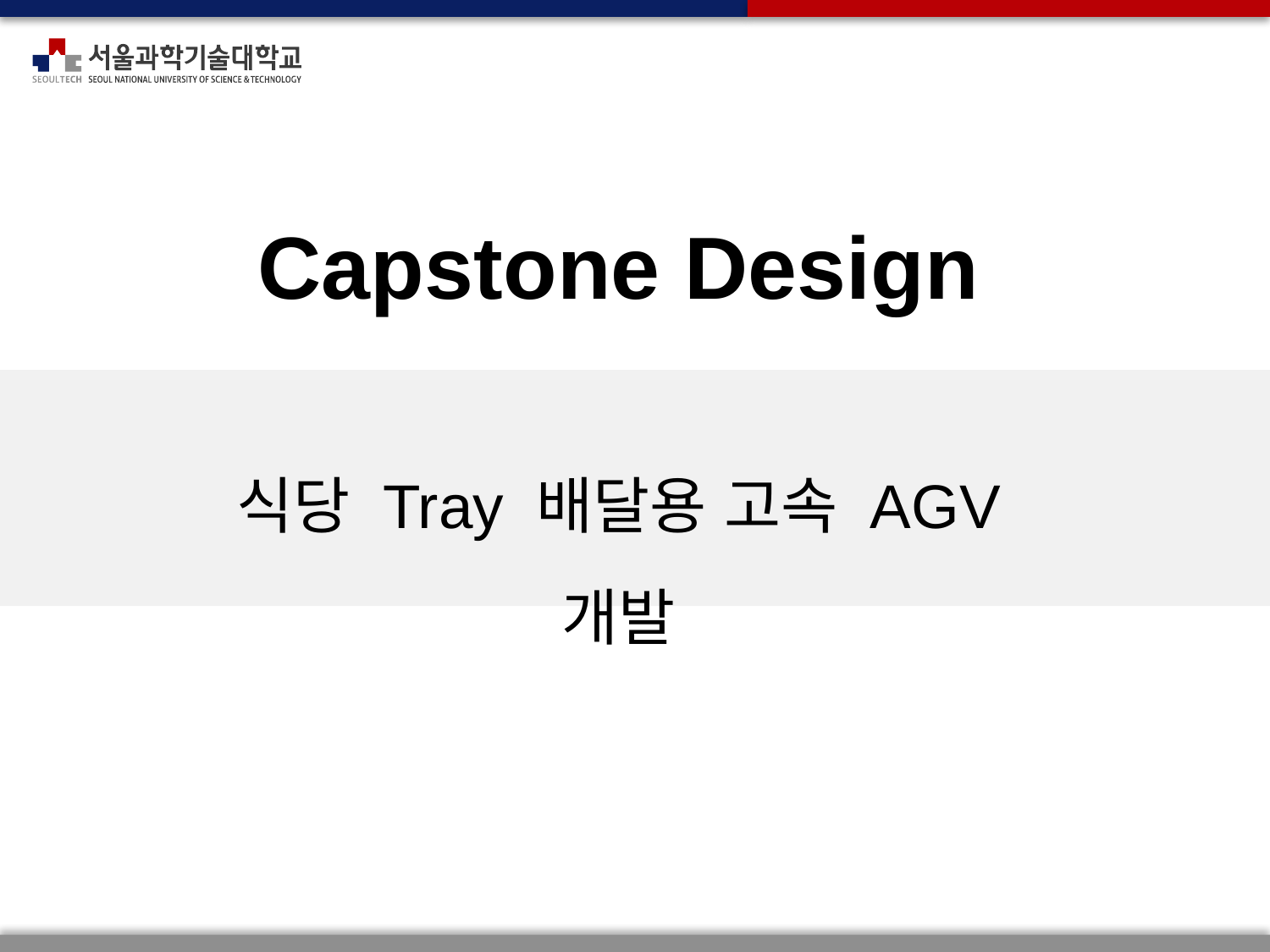

Capstone Design

식당 Tray 배달용 고속 AGV 개발